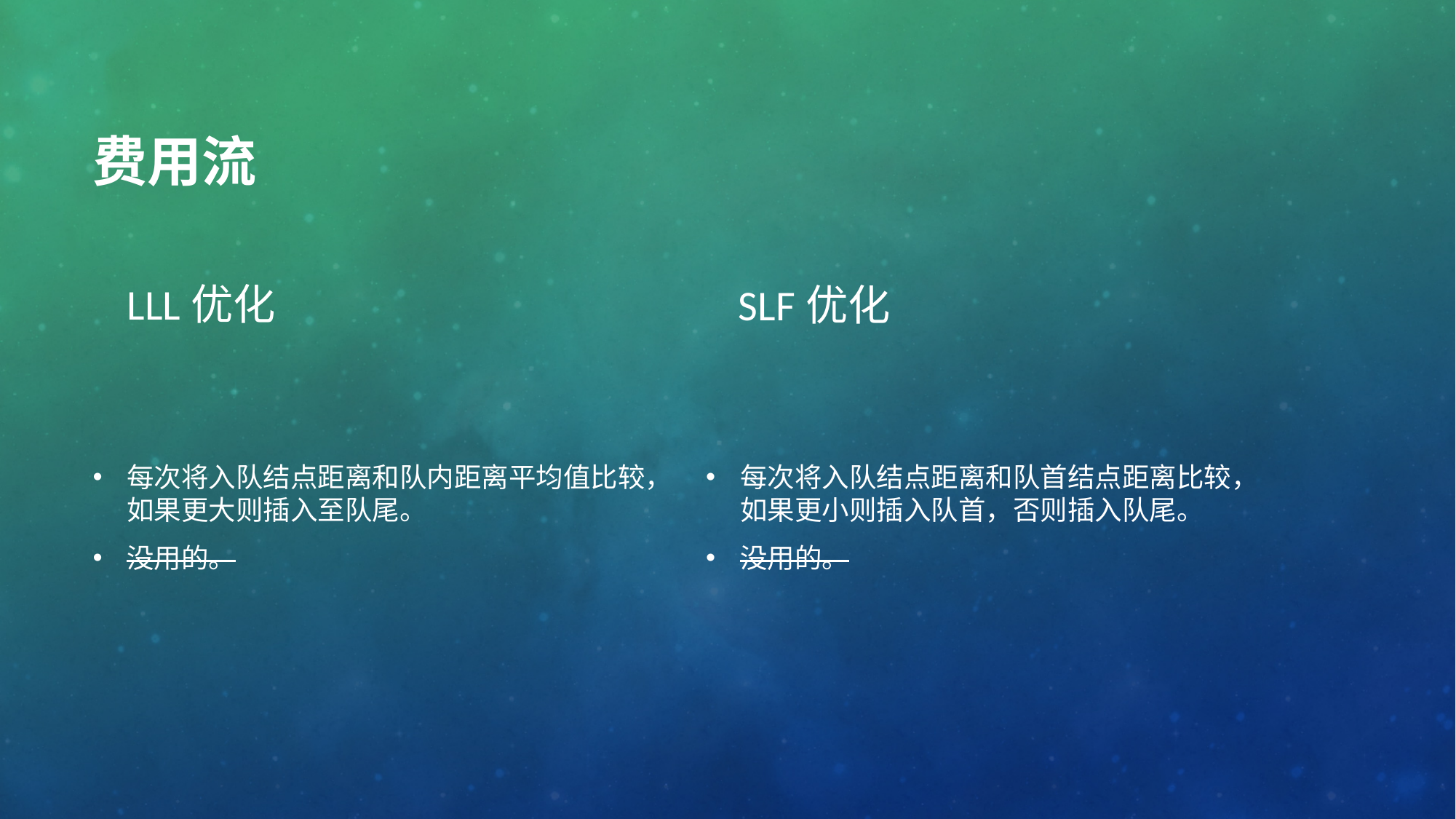

# 费用流
LLL优化
SLF优化
每次将入队结点距离和队内距离平均值比较，如果更大则插入至队尾。
没用的。
每次将入队结点距离和队首结点距离比较，如果更小则插入队首，否则插入队尾。
没用的。